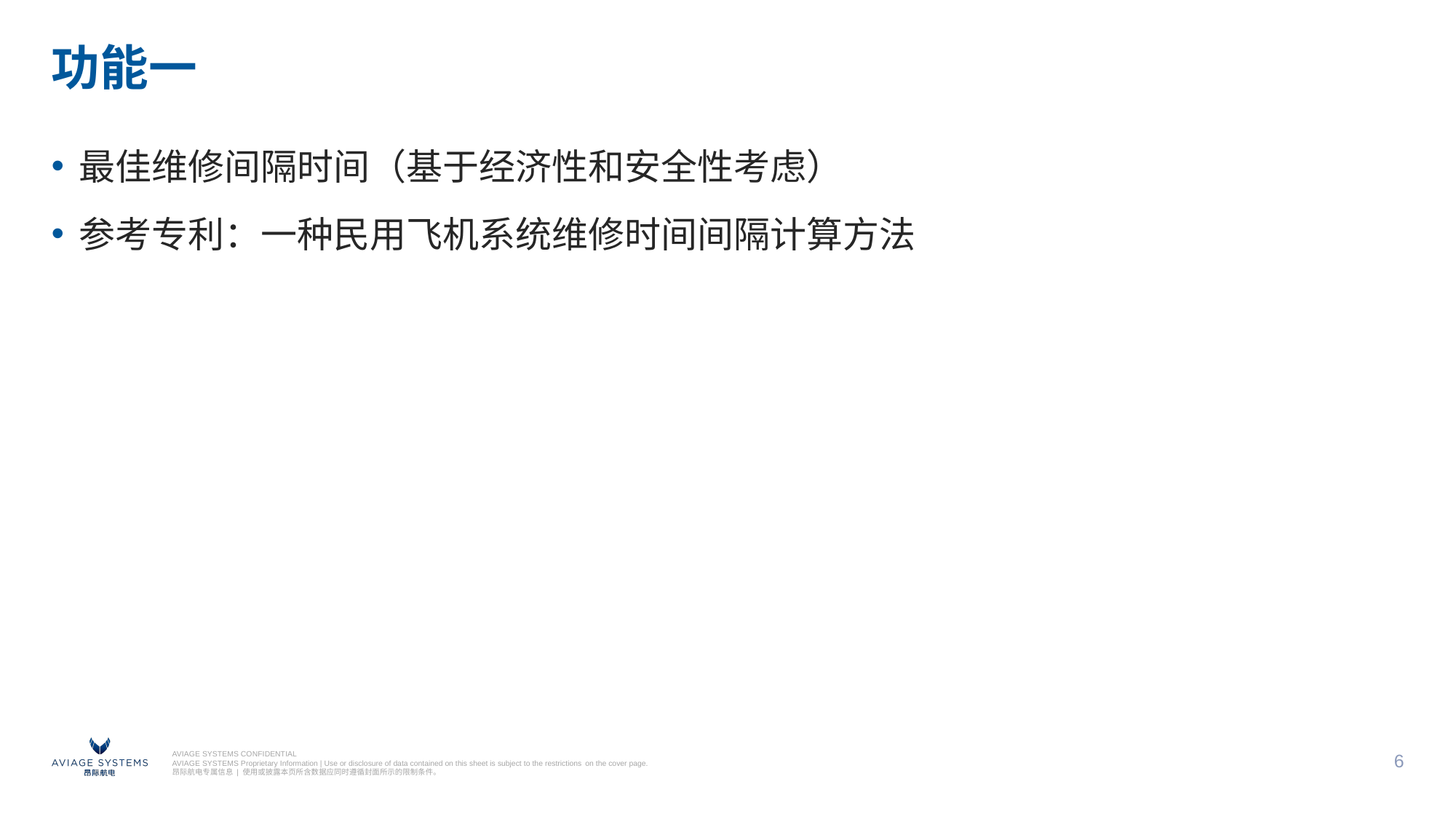

# 功能一
最佳维修间隔时间（基于经济性和安全性考虑）
参考专利：一种民用飞机系统维修时间间隔计算方法

6